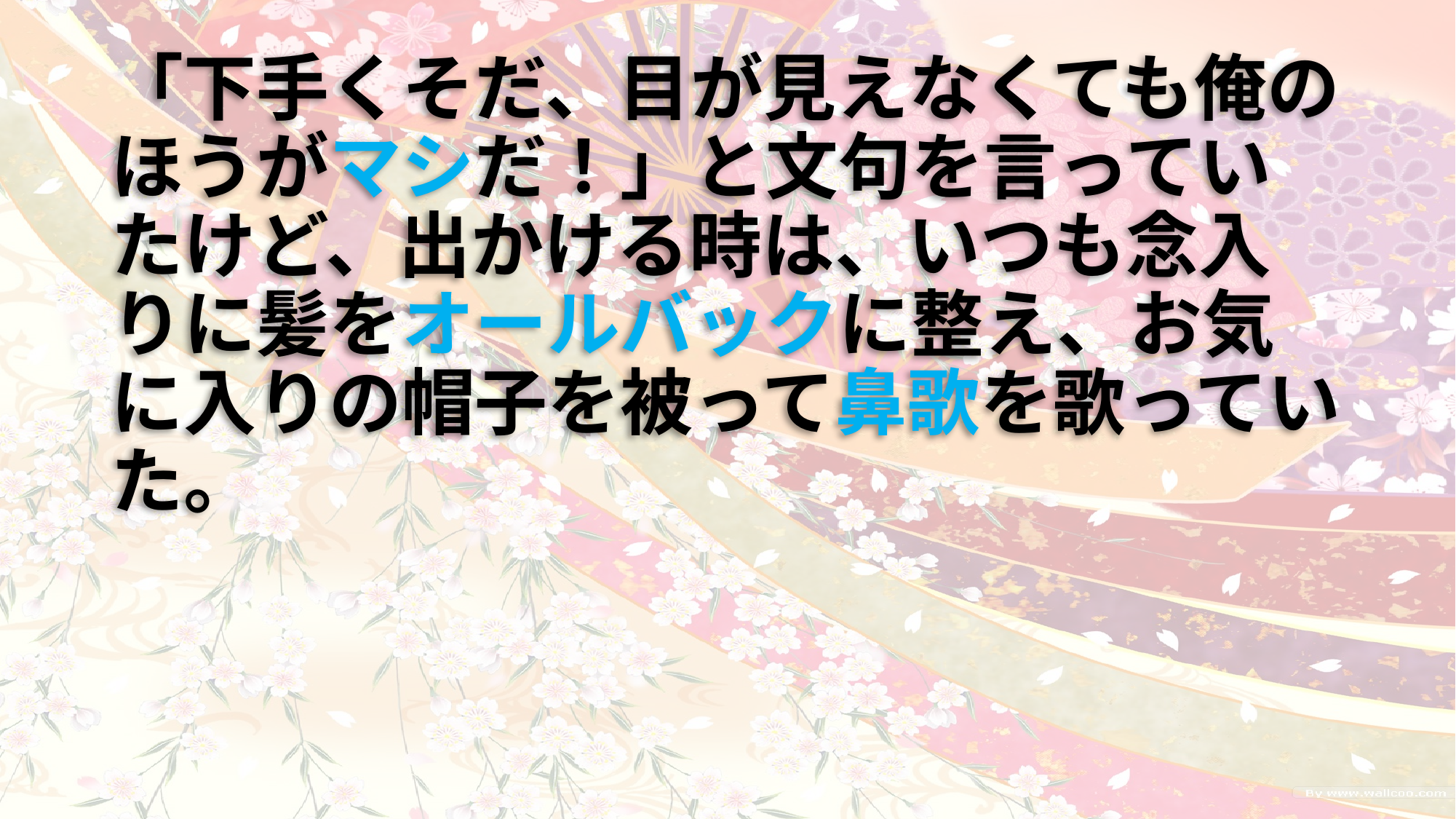

「下手くそだ、目が見えなくても俺のほうがマシだ！」と文句を言っていたけど、出かける時は、いつも念入りに髪をオールバックに整え、お気に入りの帽子を被って鼻歌を歌っていた。